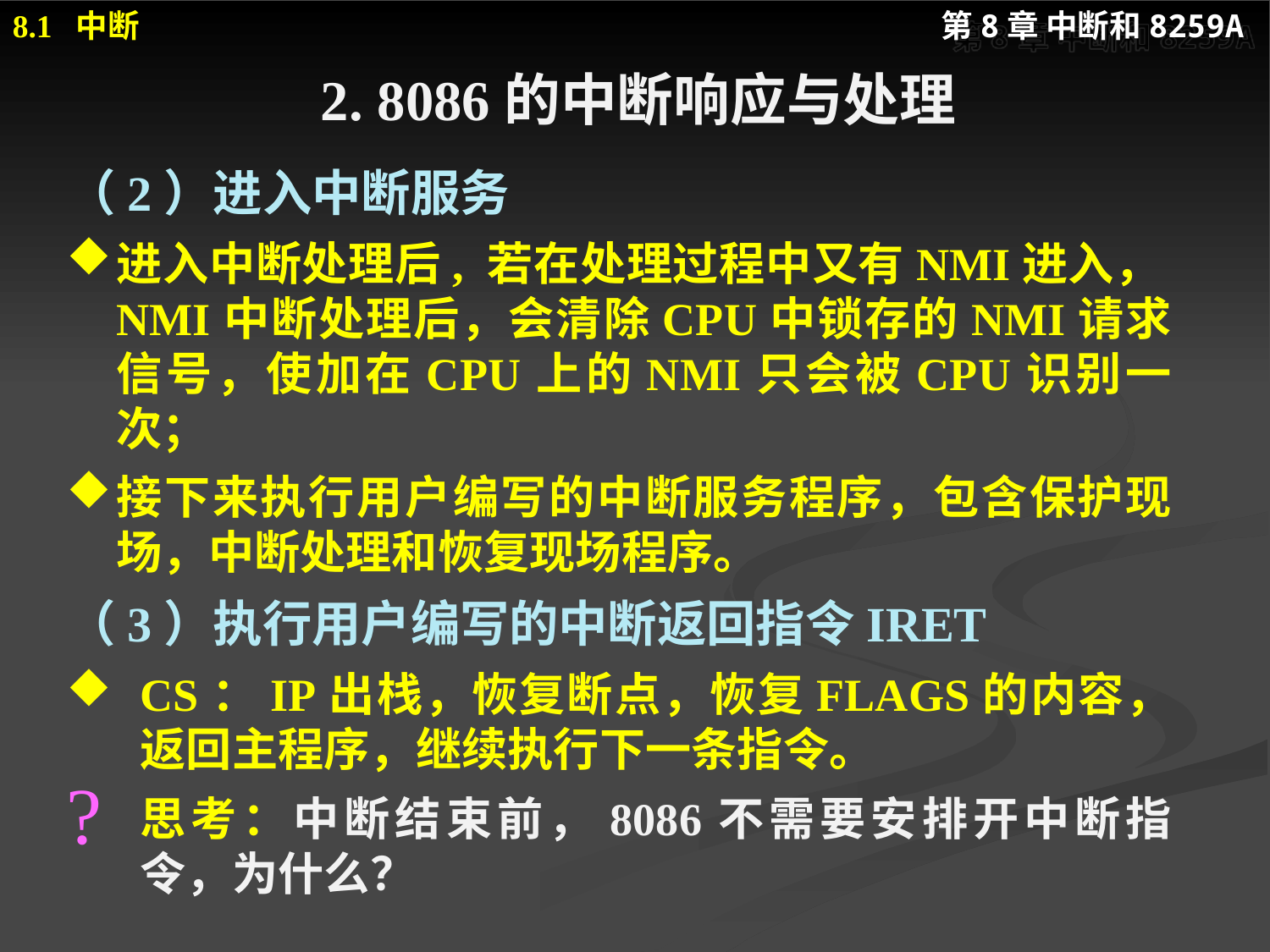

# 2. 8086的中断响应与处理
（2）进入中断服务
进入中断处理后, 若在处理过程中又有NMI进入，NMI中断处理后，会清除CPU中锁存的NMI请求信号，使加在CPU上的NMI只会被CPU识别一次；
接下来执行用户编写的中断服务程序，包含保护现场，中断处理和恢复现场程序。
（3）执行用户编写的中断返回指令IRET
CS：IP出栈，恢复断点，恢复FLAGS的内容，返回主程序，继续执行下一条指令。
思考：中断结束前，8086不需要安排开中断指令，为什么？